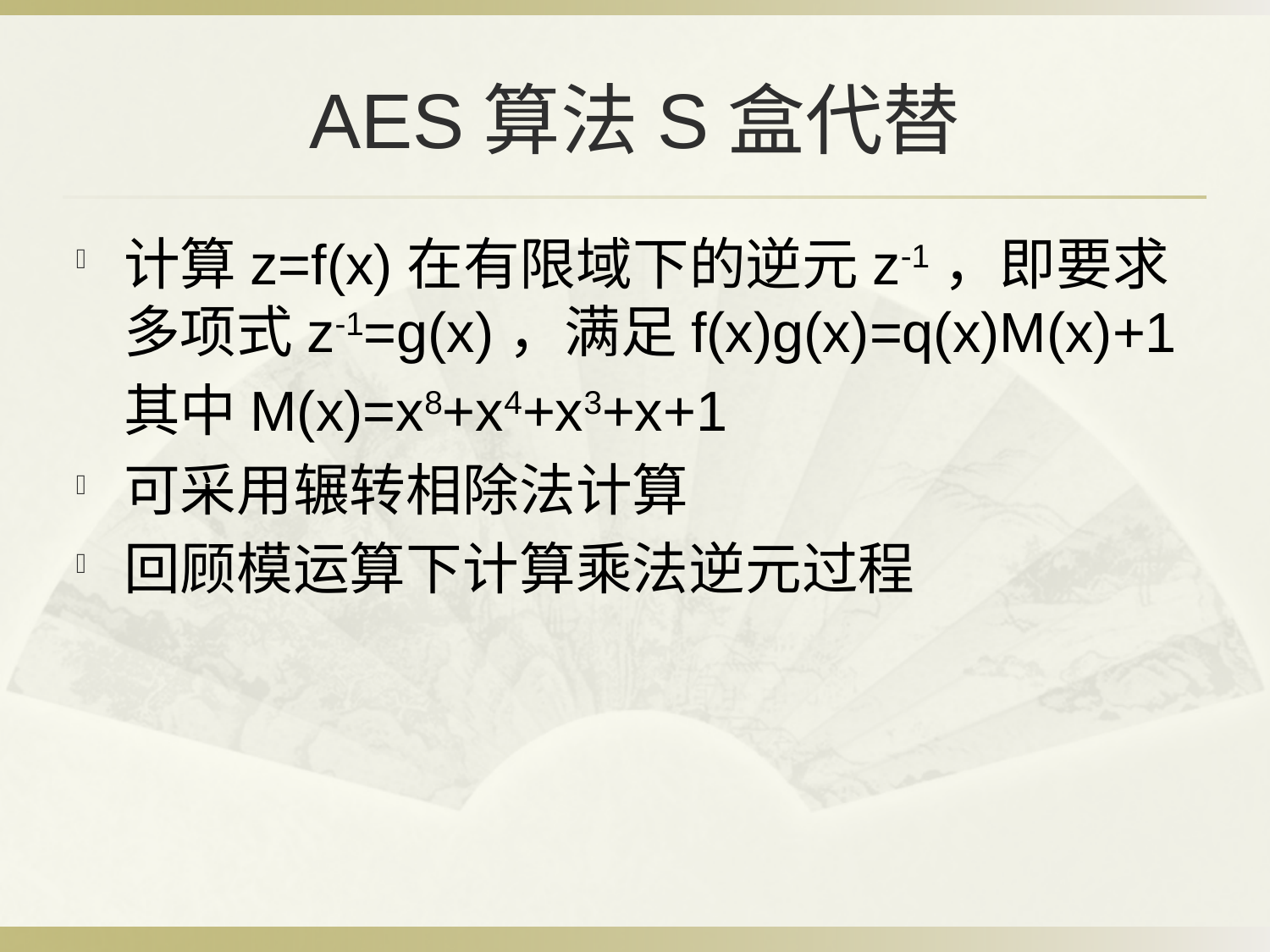

# AES算法S盒代替
计算z=f(x)在有限域下的逆元z-1，即要求多项式z-1=g(x)，满足f(x)g(x)=q(x)M(x)+1
	其中M(x)=x8+x4+x3+x+1
可采用辗转相除法计算
回顾模运算下计算乘法逆元过程